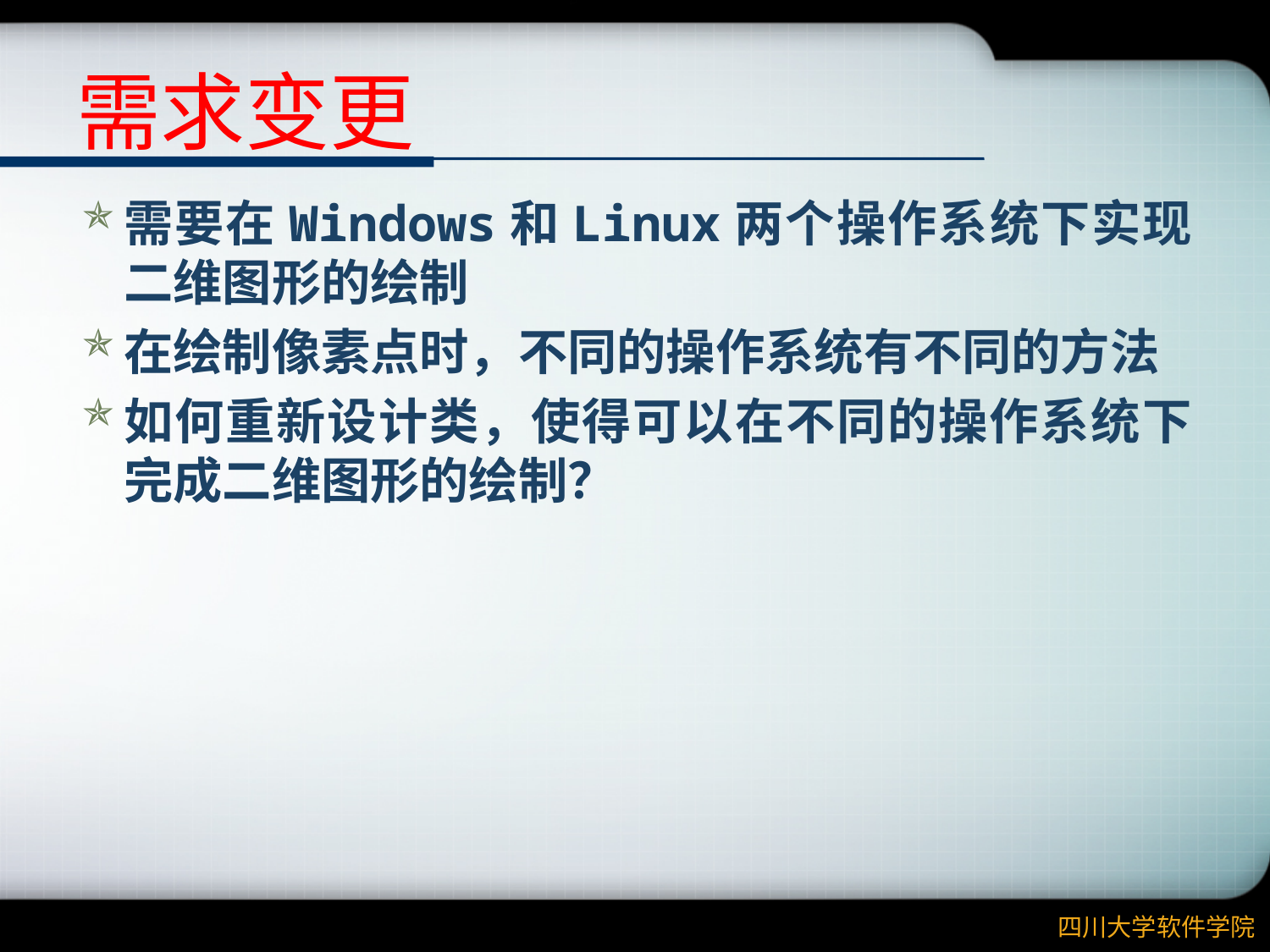

# 需求变更
需要在Windows和Linux两个操作系统下实现二维图形的绘制
在绘制像素点时，不同的操作系统有不同的方法
如何重新设计类，使得可以在不同的操作系统下完成二维图形的绘制？